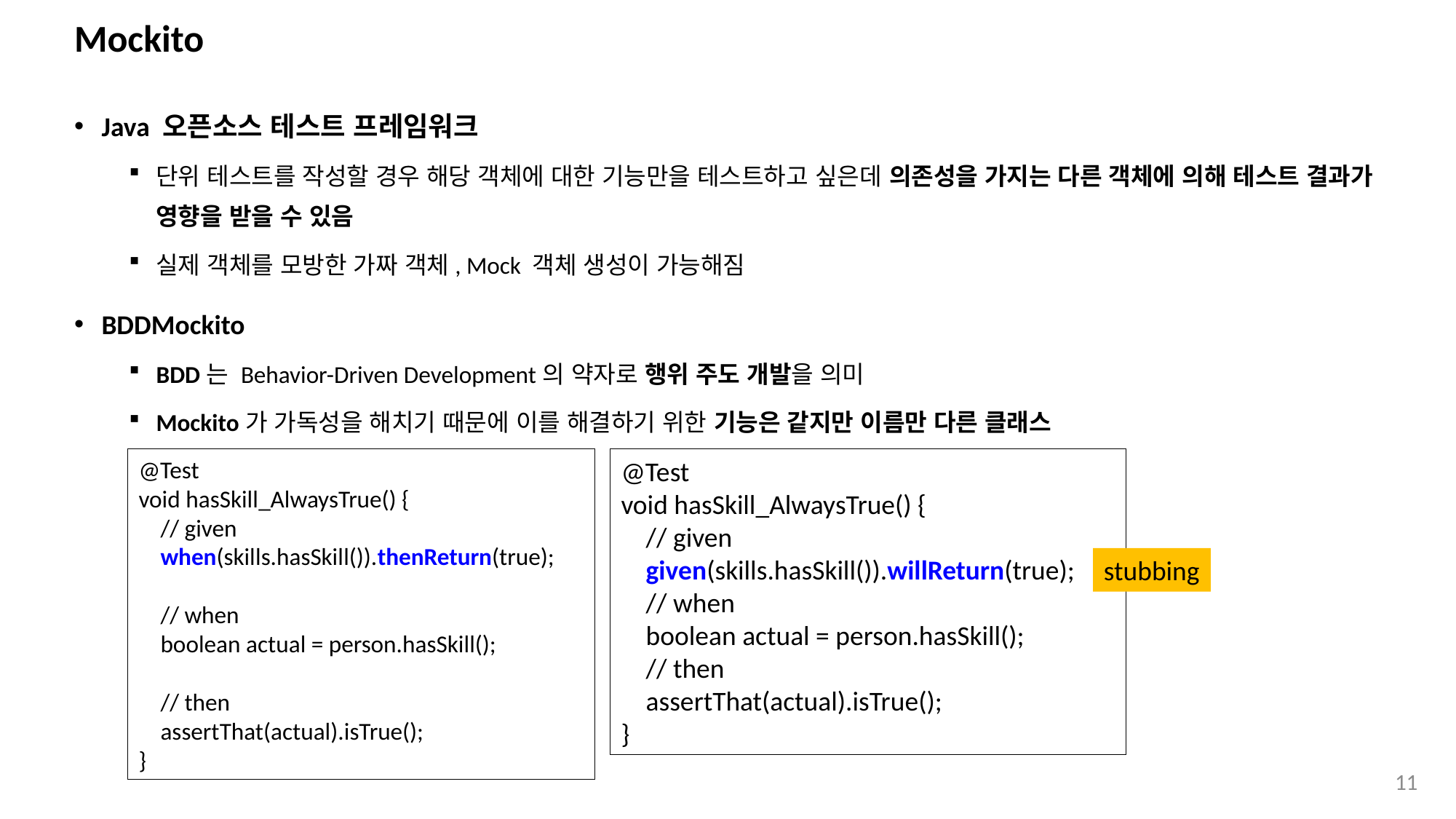

# Mockito
Java 오픈소스 테스트 프레임워크
단위 테스트를 작성할 경우 해당 객체에 대한 기능만을 테스트하고 싶은데 의존성을 가지는 다른 객체에 의해 테스트 결과가 영향을 받을 수 있음
실제 객체를 모방한 가짜 객체, Mock 객체 생성이 가능해짐
BDDMockito
BDD는 Behavior-Driven Development의 약자로 행위 주도 개발을 의미
Mockito가 가독성을 해치기 때문에 이를 해결하기 위한 기능은 같지만 이름만 다른 클래스

@Test
void hasSkill_AlwaysTrue() {
    // given
    when(skills.hasSkill()).thenReturn(true);

    // when
    boolean actual = person.hasSkill();

    // then
    assertThat(actual).isTrue();
}
@Test
void hasSkill_AlwaysTrue() {
    // given
    given(skills.hasSkill()).willReturn(true);
    // when
    boolean actual = person.hasSkill();
    // then
    assertThat(actual).isTrue();
}
stubbing
11